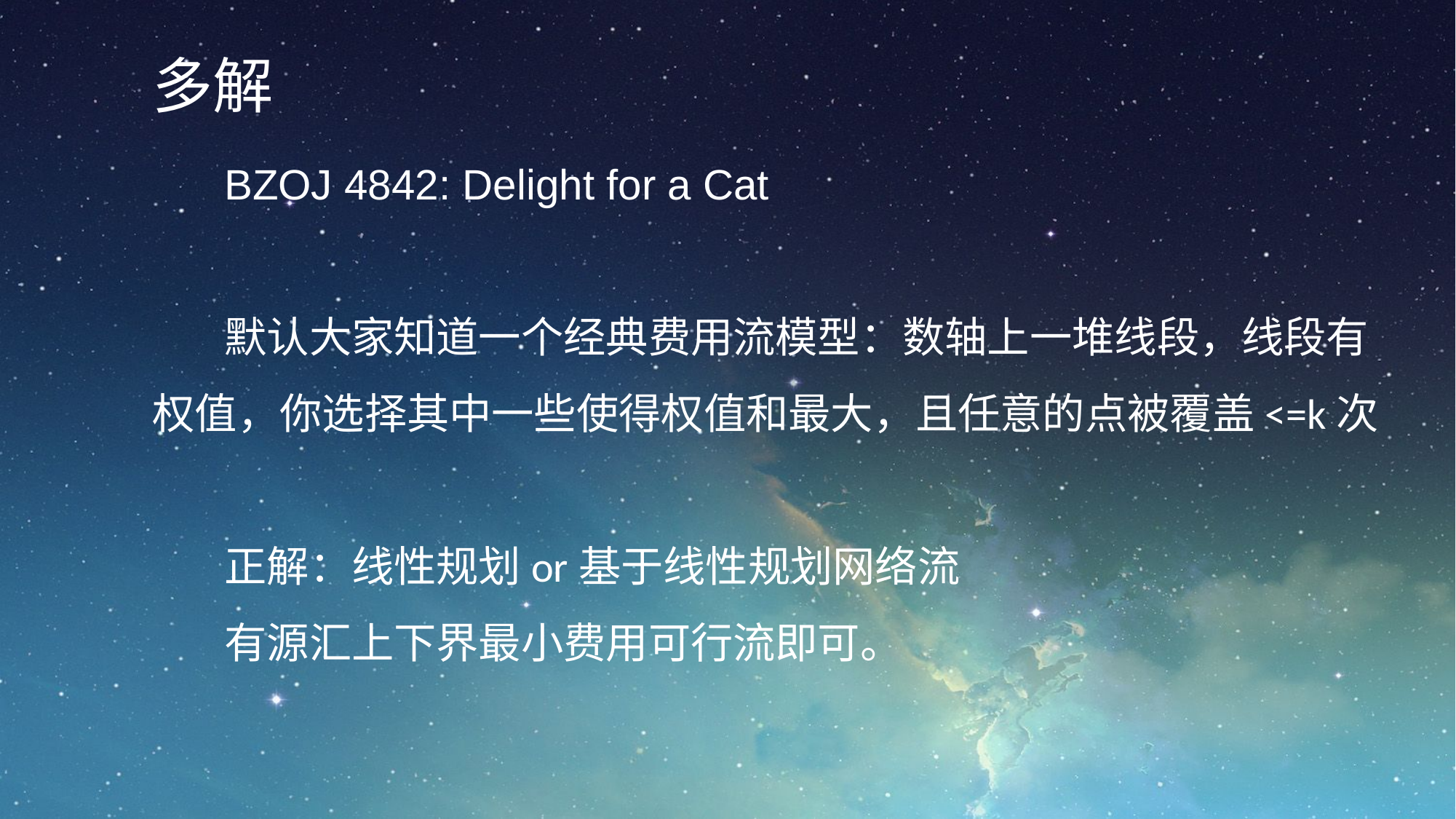

多解
BZOJ 4842: Delight for a Cat

默认大家知道一个经典费用流模型：数轴上一堆线段，线段有权值，你选择其中一些使得权值和最大，且任意的点被覆盖<=k次

正解：线性规划or基于线性规划网络流
有源汇上下界最小费用可行流即可。